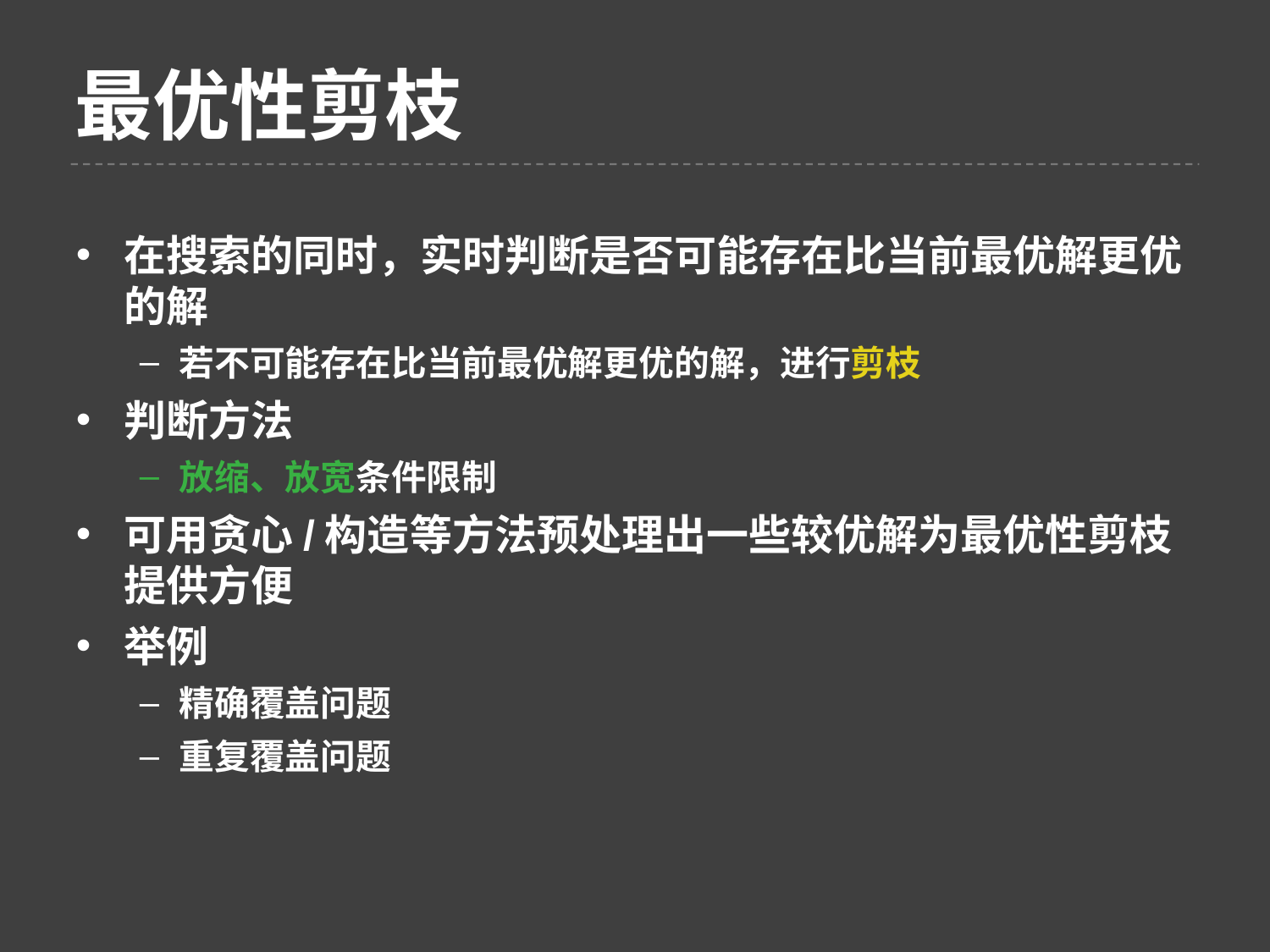

最优性剪枝

在搜索的同时，实时判断是否可能存在比当前最优解更优的解
若不可能存在比当前最优解更优的解，进行剪枝
判断方法
放缩、放宽条件限制
可用贪心/构造等方法预处理出一些较优解为最优性剪枝提供方便
举例
精确覆盖问题
重复覆盖问题